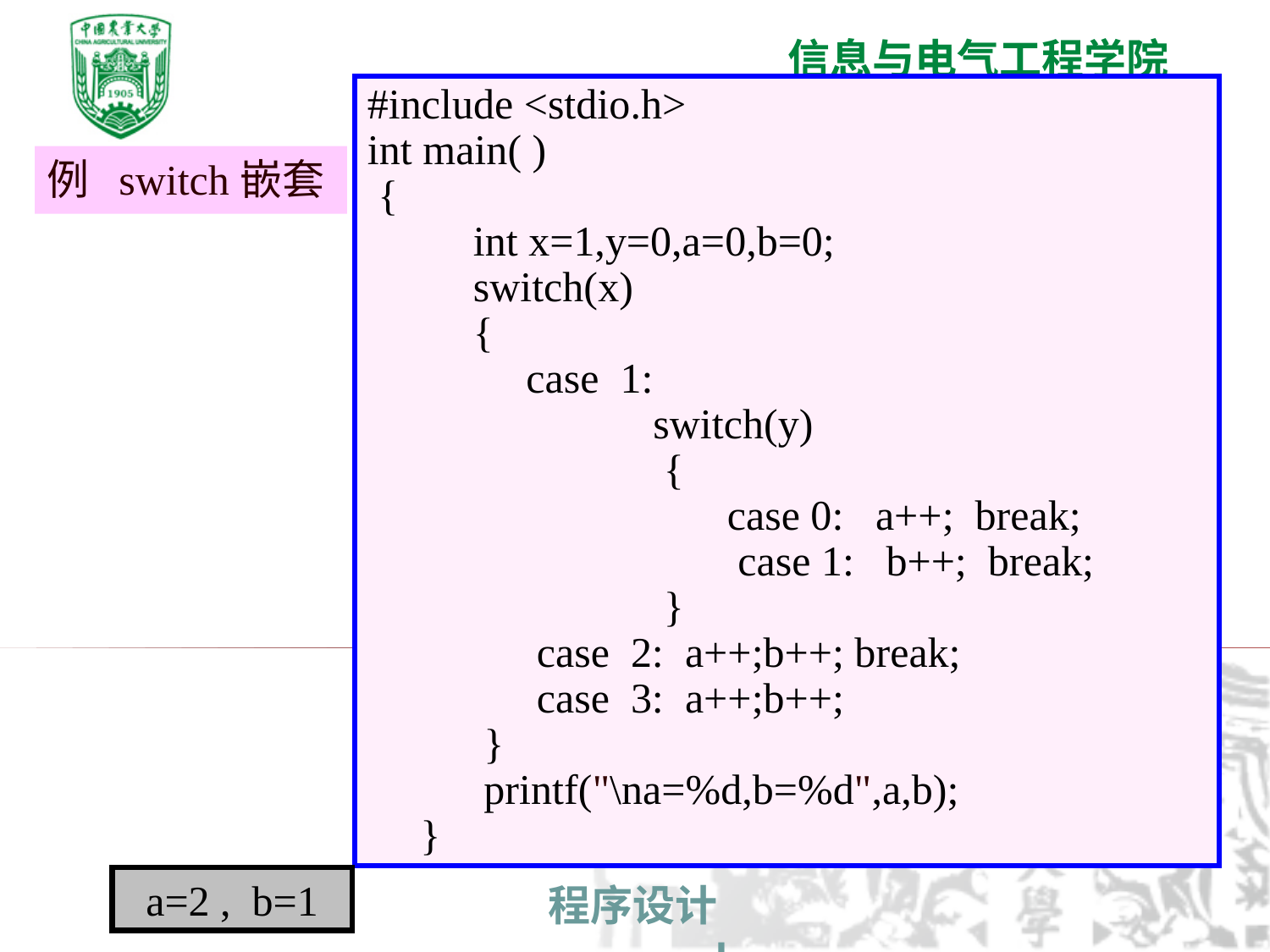

#include <stdio.h>
int main( )
 {
          int x=1,y=0,a=0,b=0;
          switch(x)
          {
               case  1:
                           switch(y)
                            {
                                  case 0:   a++;  break;
                                   case 1:   b++;  break;
                            }
                case  2:  a++;b++; break;
                case  3:  a++;b++;
           }
           printf("\na=%d,b=%d",a,b);
     }
例  switch嵌套
  a=2 ,  b=1